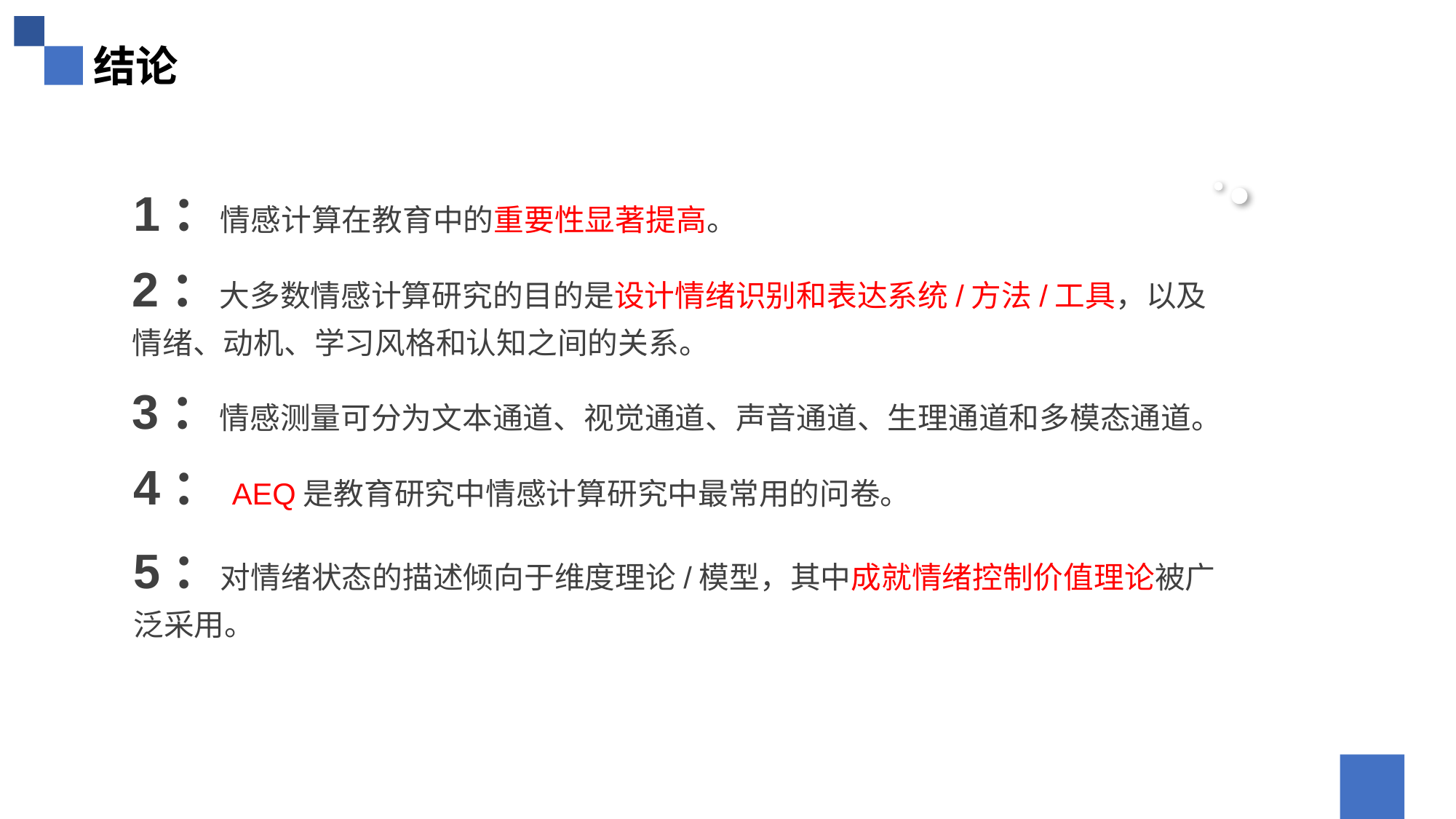

结论
1：情感计算在教育中的重要性显著提高。

2：大多数情感计算研究的目的是设计情绪识别和表达系统/方法/工具，以及情绪、动机、学习风格和认知之间的关系。
3：情感测量可分为文本通道、视觉通道、声音通道、生理通道和多模态通道。
4：AEQ是教育研究中情感计算研究中最常用的问卷。
5：对情绪状态的描述倾向于维度理论/模型，其中成就情绪控制价值理论被广泛采用。